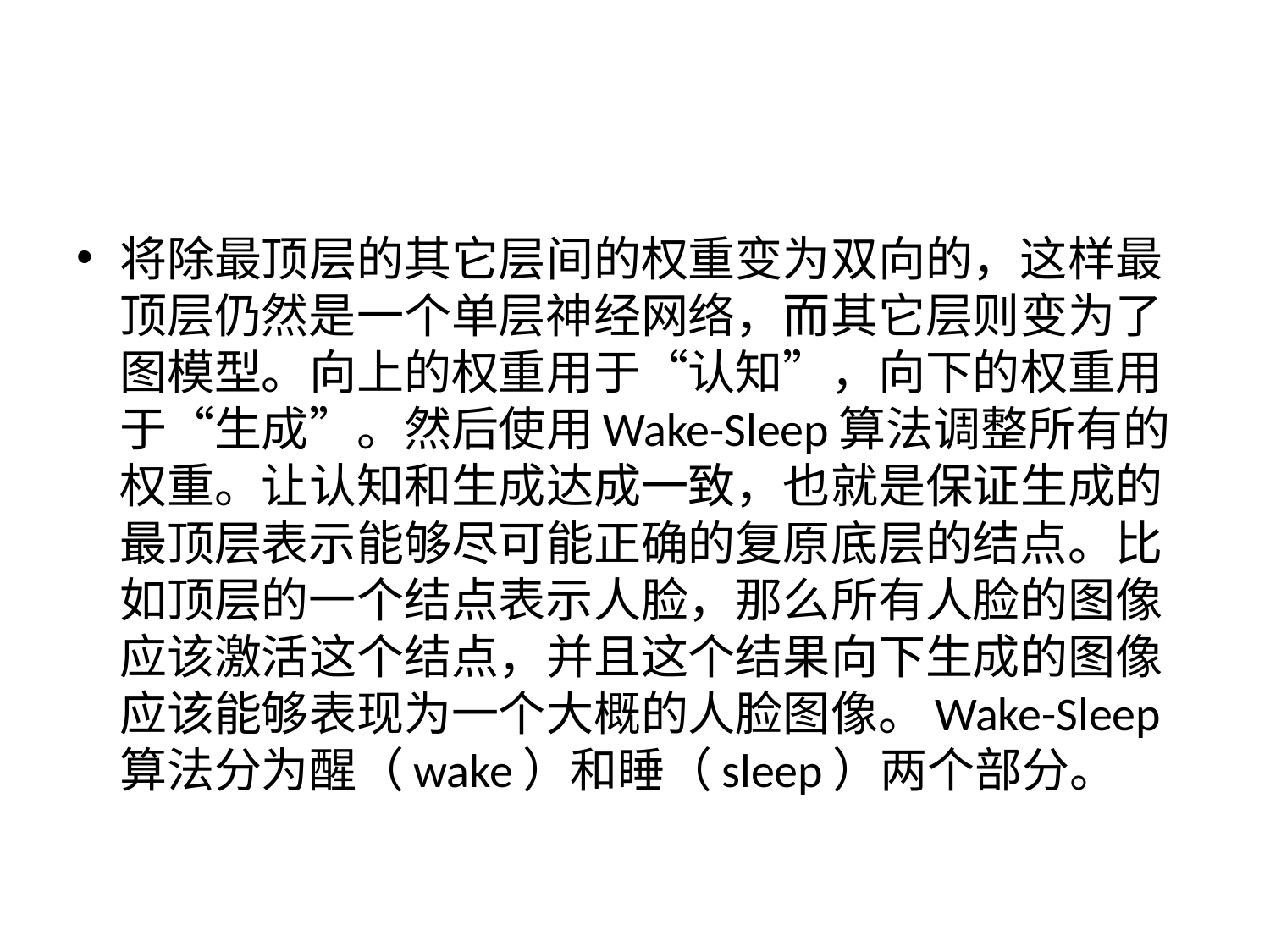

#
将除最顶层的其它层间的权重变为双向的，这样最顶层仍然是一个单层神经网络，而其它层则变为了图模型。向上的权重用于“认知”，向下的权重用于“生成”。然后使用Wake-Sleep算法调整所有的权重。让认知和生成达成一致，也就是保证生成的最顶层表示能够尽可能正确的复原底层的结点。比如顶层的一个结点表示人脸，那么所有人脸的图像应该激活这个结点，并且这个结果向下生成的图像应该能够表现为一个大概的人脸图像。Wake-Sleep算法分为醒（wake）和睡（sleep）两个部分。